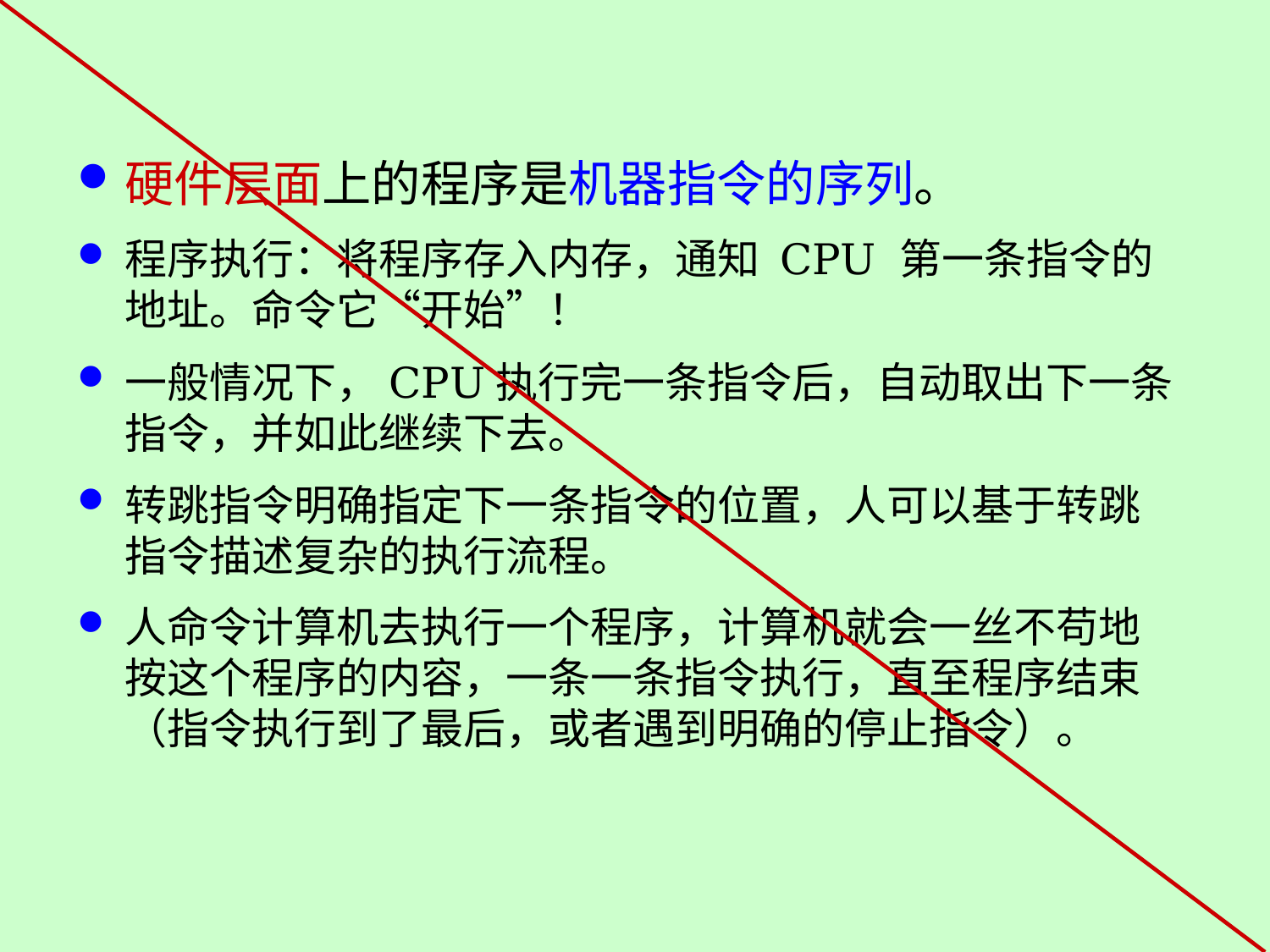

硬件层面上的程序是机器指令的序列。
程序执行：将程序存入内存，通知 CPU 第一条指令的地址。命令它“开始”！
一般情况下，CPU执行完一条指令后，自动取出下一条指令，并如此继续下去。
转跳指令明确指定下一条指令的位置，人可以基于转跳指令描述复杂的执行流程。
人命令计算机去执行一个程序，计算机就会一丝不苟地按这个程序的内容，一条一条指令执行，直至程序结束（指令执行到了最后，或者遇到明确的停止指令）。
16